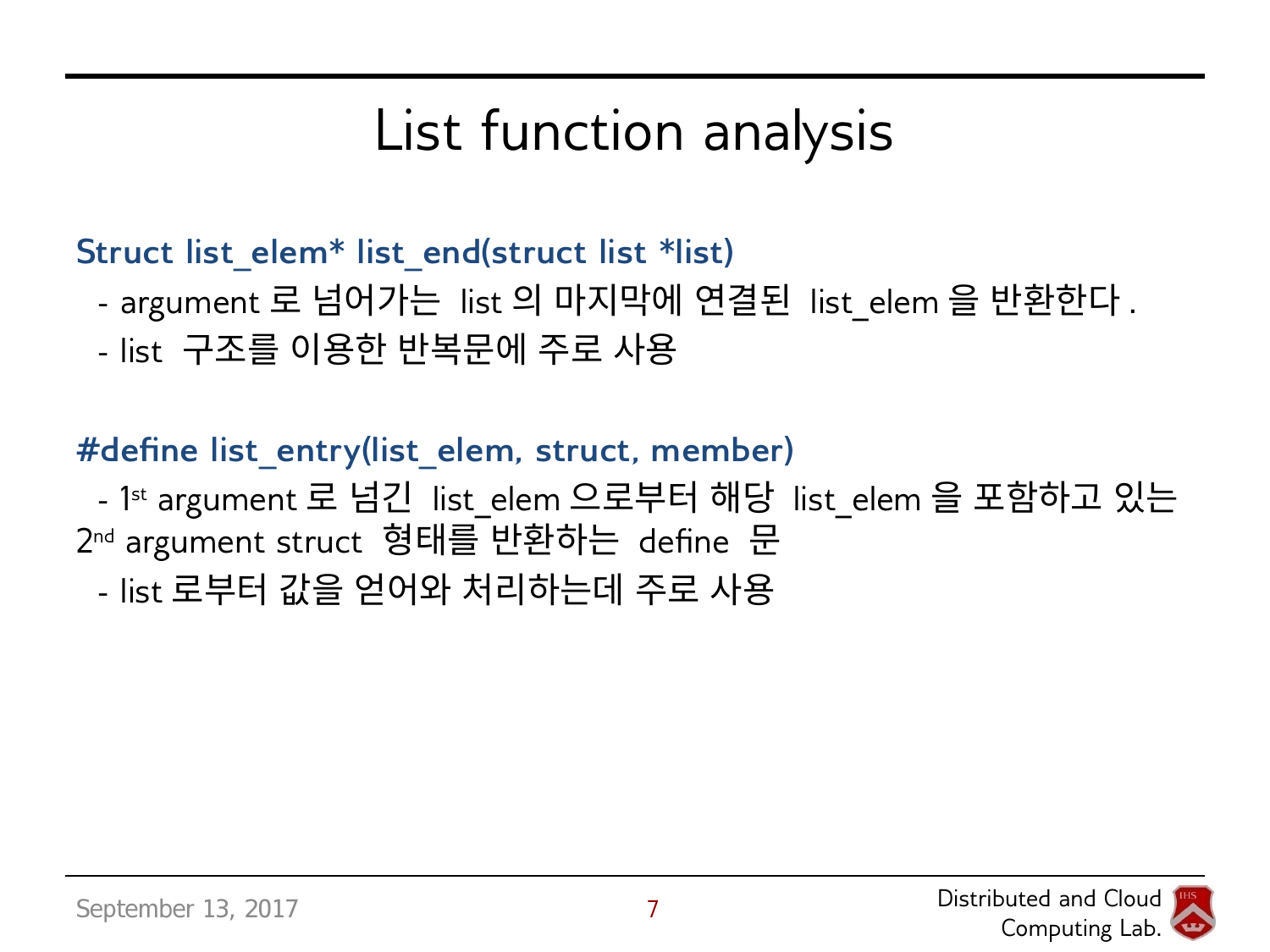

# List function analysis
Struct list_elem* list_end(struct list *list)
  - argument로 넘어가는 list의 마지막에 연결된 list_elem을 반환한다.
  - list 구조를 이용한 반복문에 주로 사용

#define list_entry(list_elem, struct, member)
  - 1st argument로 넘긴 list_elem으로부터 해당 list_elem을 포함하고 있는 2nd argument struct 형태를 반환하는 define 문
  - list로부터 값을 얻어와 처리하는데 주로 사용
September 13, 2017
7